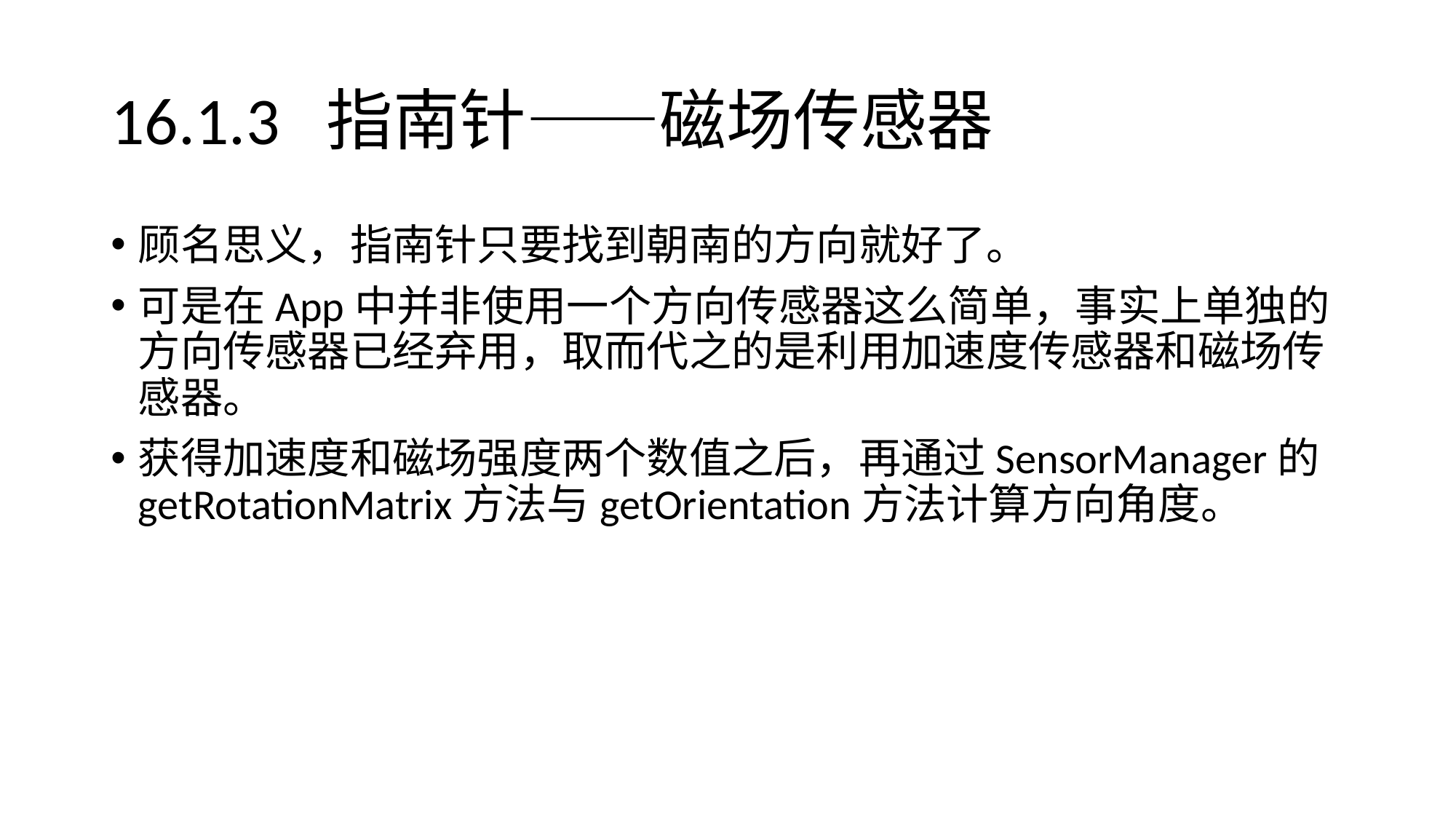

# 16.1.3  指南针——磁场传感器
顾名思义，指南针只要找到朝南的方向就好了。
可是在App中并非使用一个方向传感器这么简单，事实上单独的方向传感器已经弃用，取而代之的是利用加速度传感器和磁场传感器。
获得加速度和磁场强度两个数值之后，再通过SensorManager的getRotationMatrix方法与getOrientation方法计算方向角度。